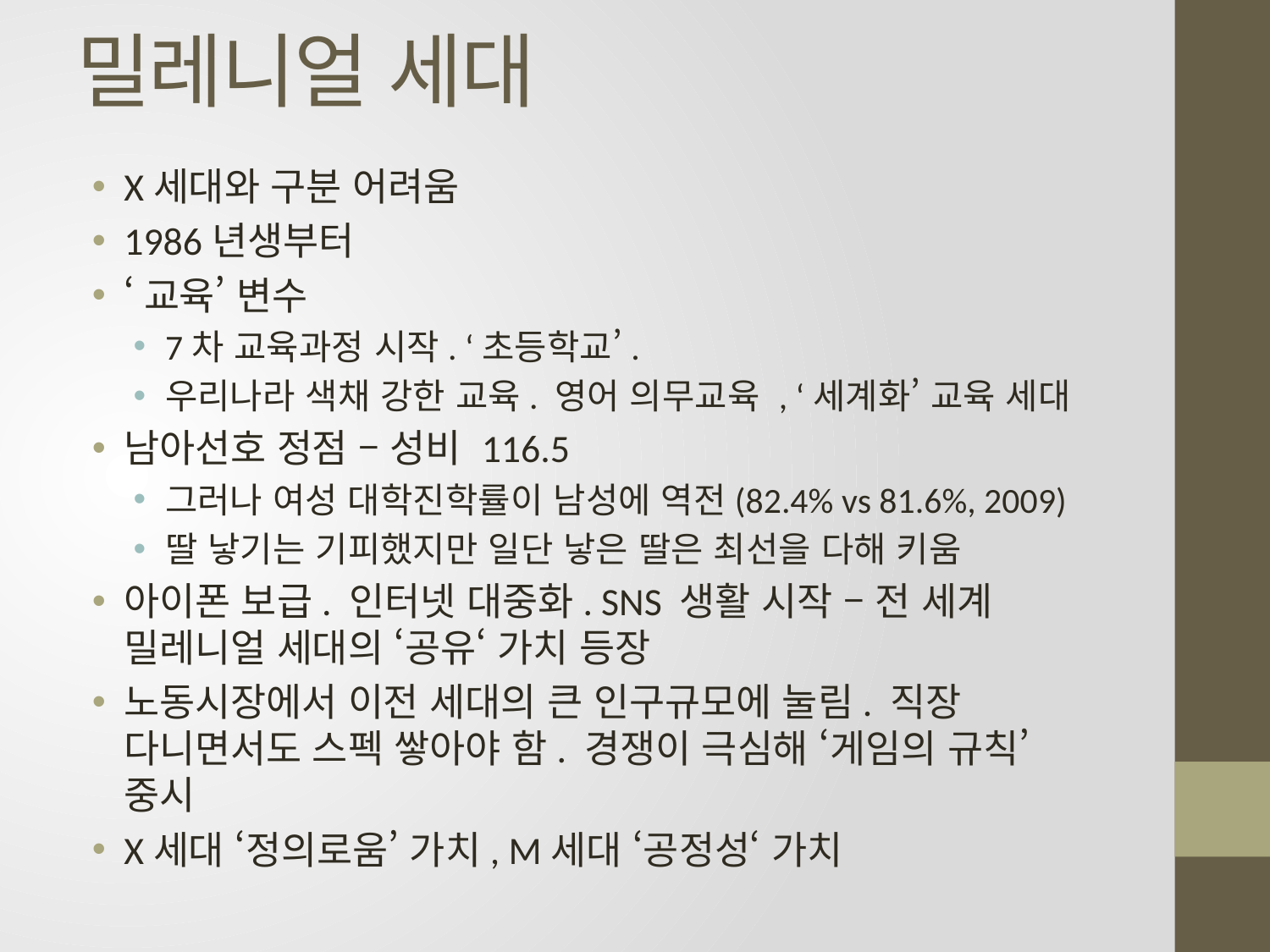

# 밀레니얼 세대
X세대와 구분 어려움
1986년생부터
‘교육’ 변수
7차 교육과정 시작. ‘초등학교’.
우리나라 색채 강한 교육. 영어 의무교육 , ‘세계화’ 교육 세대
남아선호 정점 – 성비 116.5
그러나 여성 대학진학률이 남성에 역전(82.4% vs 81.6%, 2009)
딸 낳기는 기피했지만 일단 낳은 딸은 최선을 다해 키움
아이폰 보급. 인터넷 대중화. SNS 생활 시작 – 전 세계 밀레니얼 세대의 ‘공유‘ 가치 등장
노동시장에서 이전 세대의 큰 인구규모에 눌림. 직장 다니면서도 스펙 쌓아야 함. 경쟁이 극심해 ‘게임의 규칙’ 중시
X세대 ‘정의로움’ 가치, M세대 ‘공정성‘ 가치